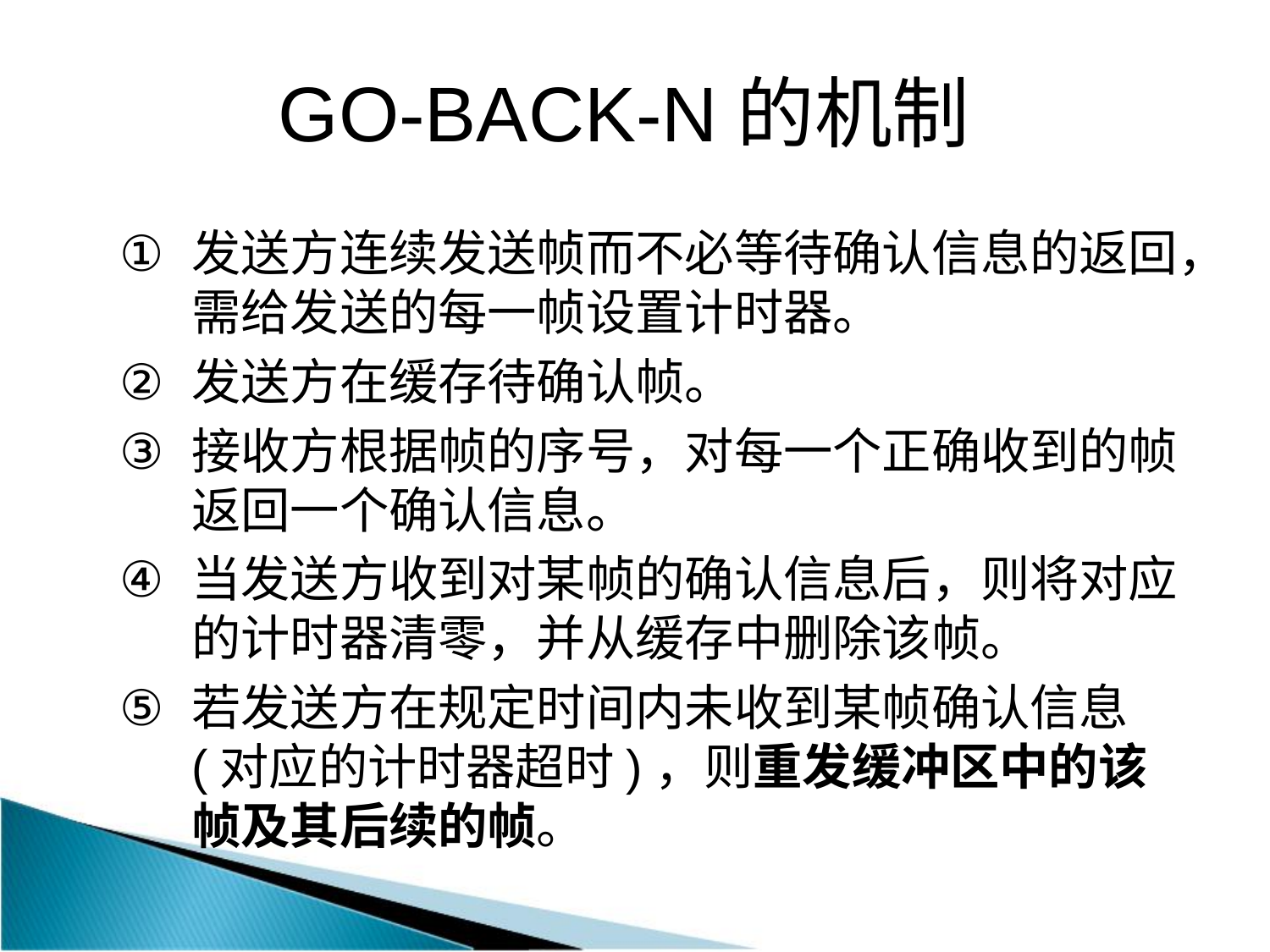

GO-BACK-N的机制
发送方连续发送帧而不必等待确认信息的返回，需给发送的每一帧设置计时器。
发送方在缓存待确认帧。
接收方根据帧的序号，对每一个正确收到的帧返回一个确认信息。
当发送方收到对某帧的确认信息后，则将对应的计时器清零，并从缓存中删除该帧。
若发送方在规定时间内未收到某帧确认信息 (对应的计时器超时)，则重发缓冲区中的该帧及其后续的帧。